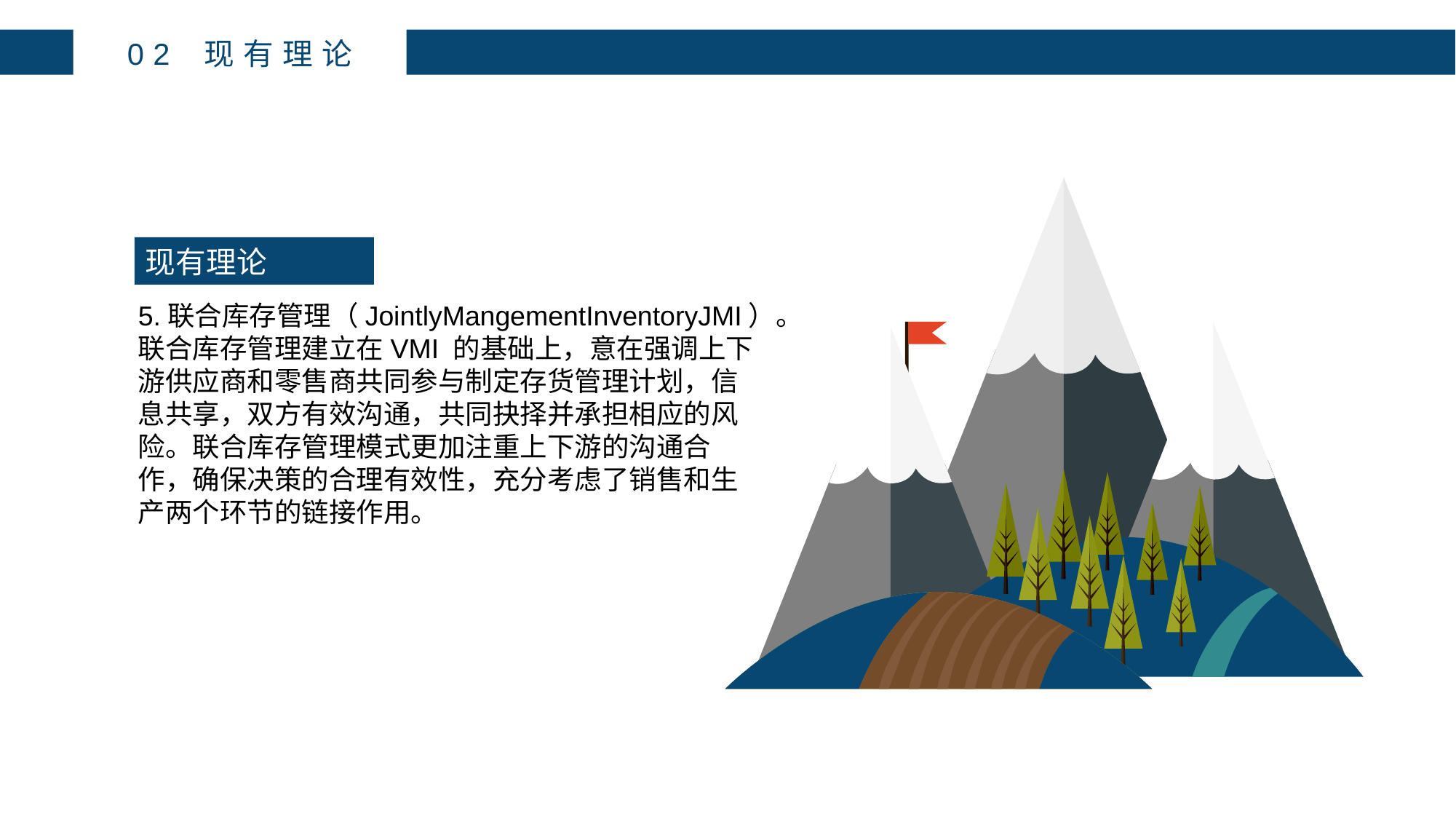

02 现有理论

现有理论
5.联合库存管理（JointlyMangementInventoryJMI）。
联合库存管理建立在VMI 的基础上，意在强调上下
游供应商和零售商共同参与制定存货管理计划，信
息共享，双方有效沟通，共同抉择并承担相应的风
险。联合库存管理模式更加注重上下游的沟通合
作，确保决策的合理有效性，充分考虑了销售和生
产两个环节的链接作用。